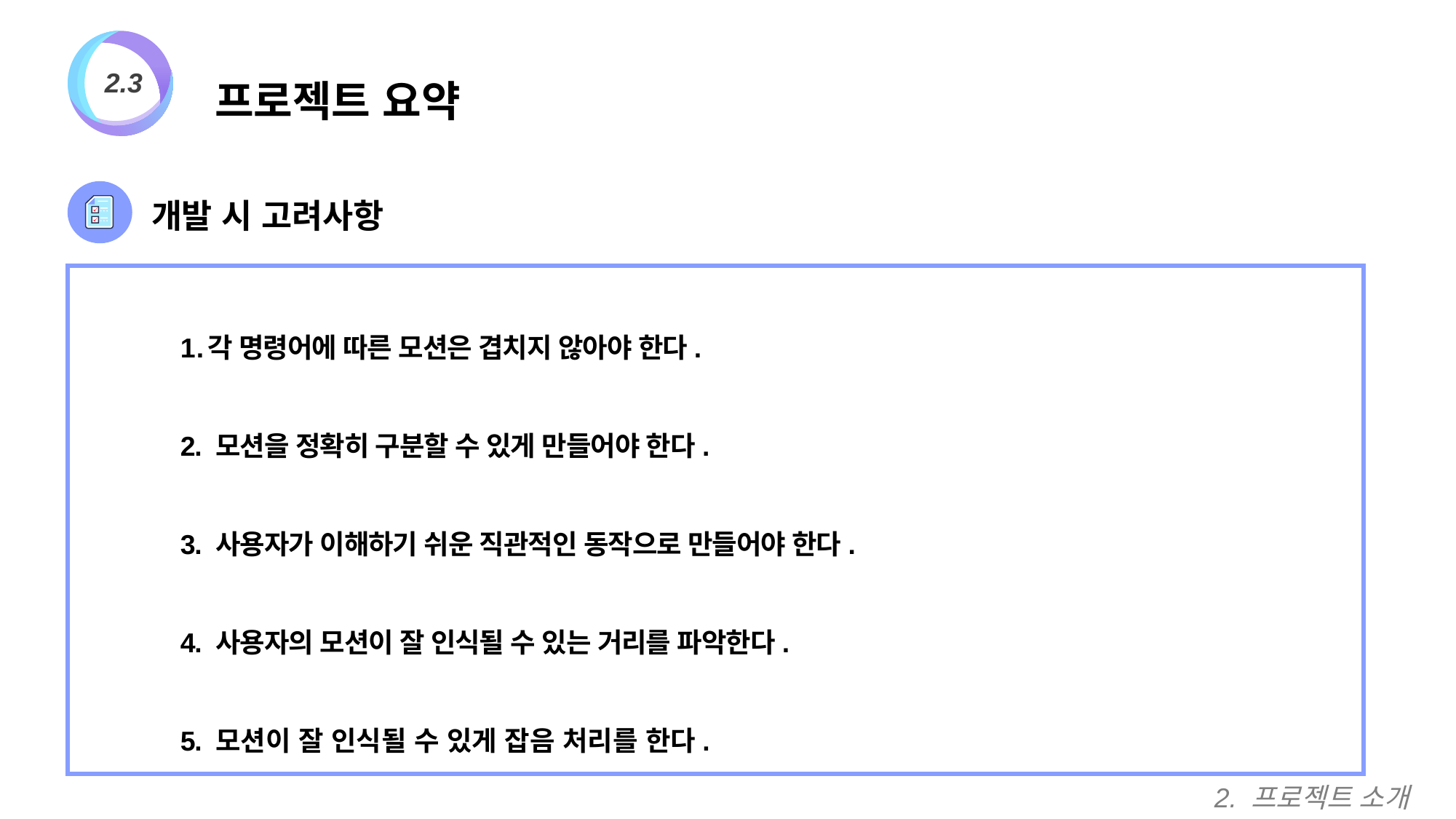

프로젝트 요약
2.3

개발 시 고려사항
각 명령어에 따른 모션은 겹치지 않아야 한다.
2. 모션을 정확히 구분할 수 있게 만들어야 한다.
3. 사용자가 이해하기 쉬운 직관적인 동작으로 만들어야 한다.
4. 사용자의 모션이 잘 인식될 수 있는 거리를 파악한다.
5. 모션이 잘 인식될 수 있게 잡음 처리를 한다.

2. 프로젝트 소개